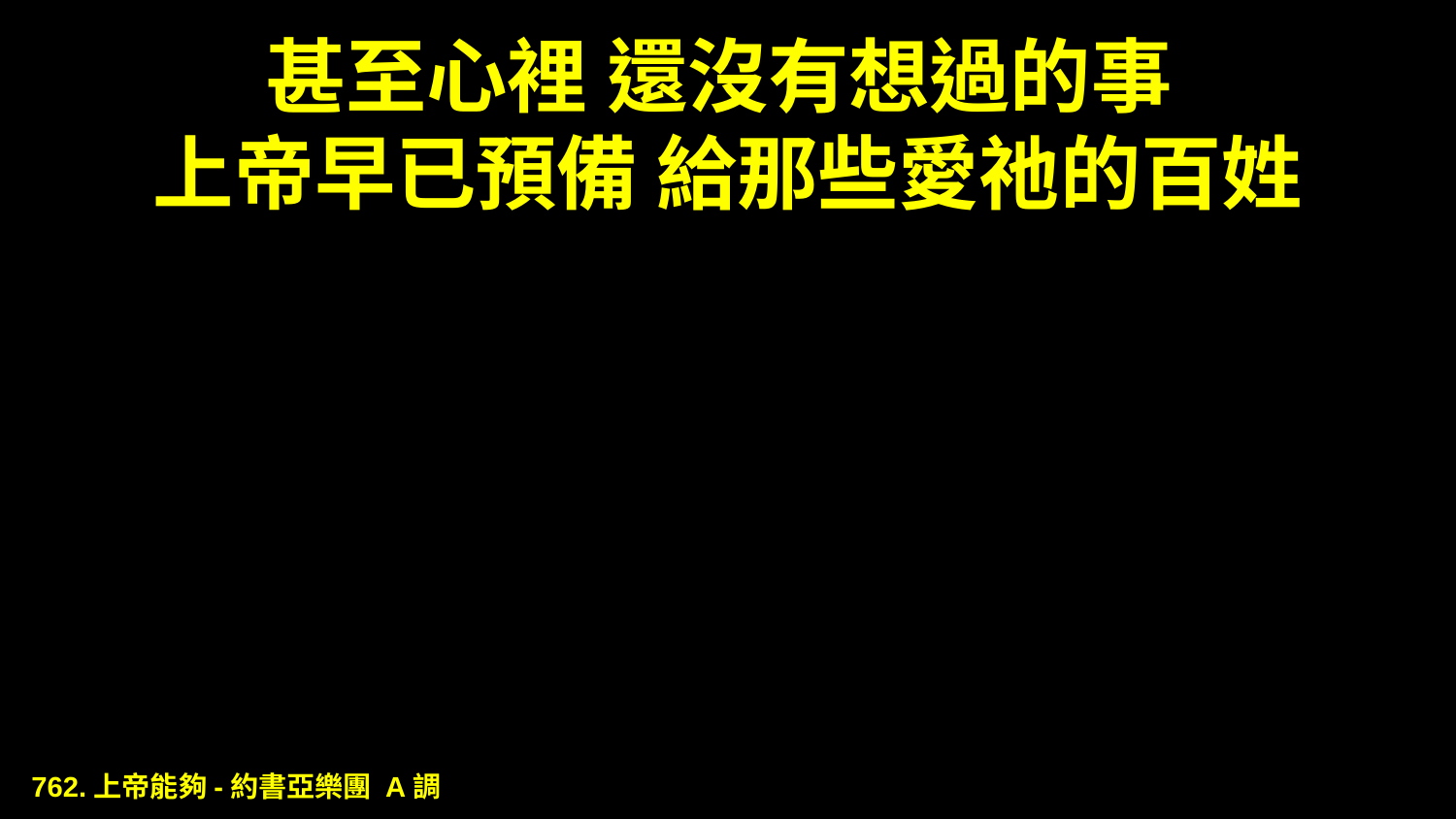

# 甚至心裡 還沒有想過的事 上帝早已預備 給那些愛祂的百姓
762.上帝能夠-約書亞樂團 A調